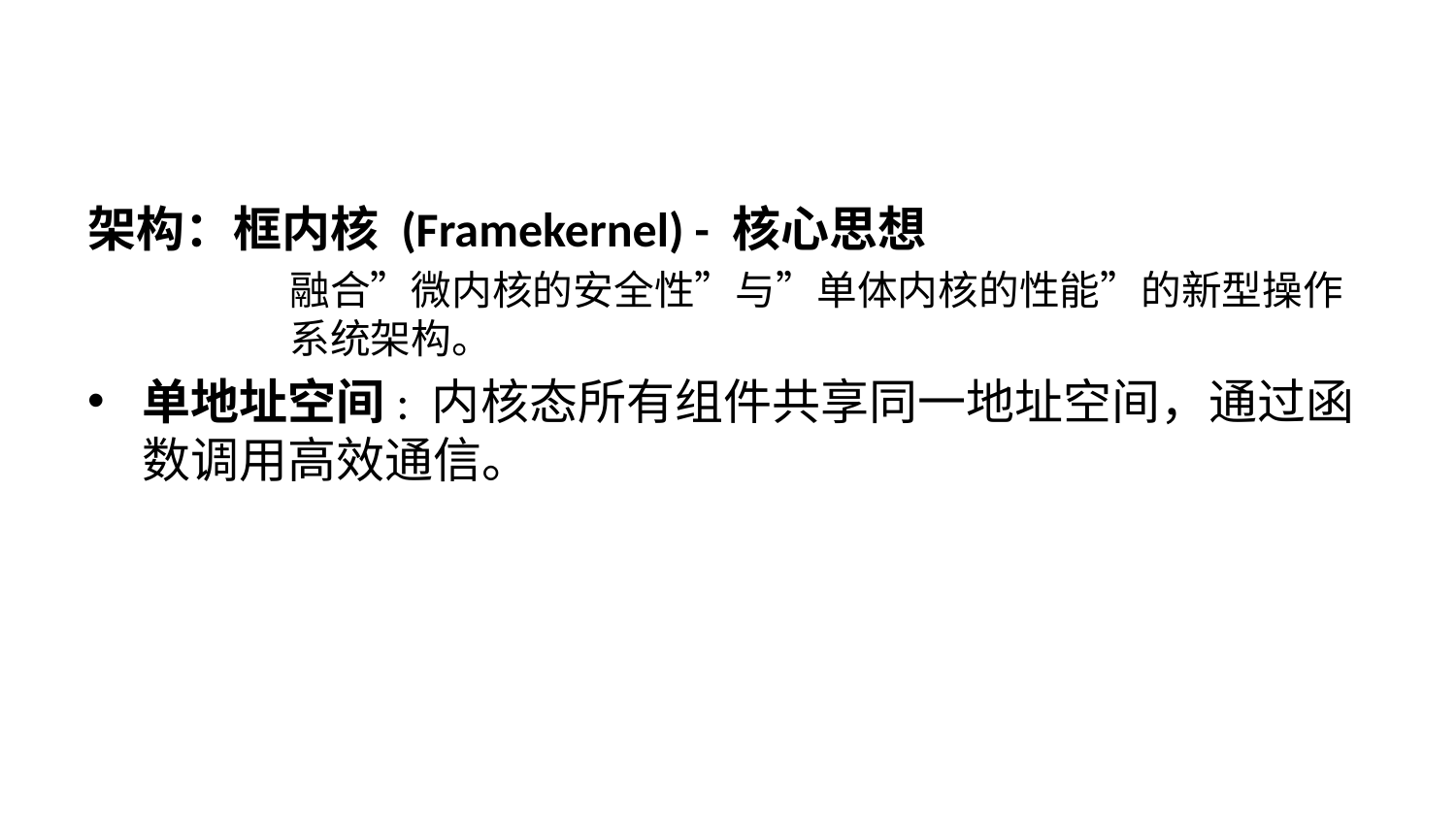

架构：框内核 (Framekernel) - 核心思想
融合”微内核的安全性”与”单体内核的性能”的新型操作系统架构。
单地址空间: 内核态所有组件共享同一地址空间，通过函数调用高效通信。